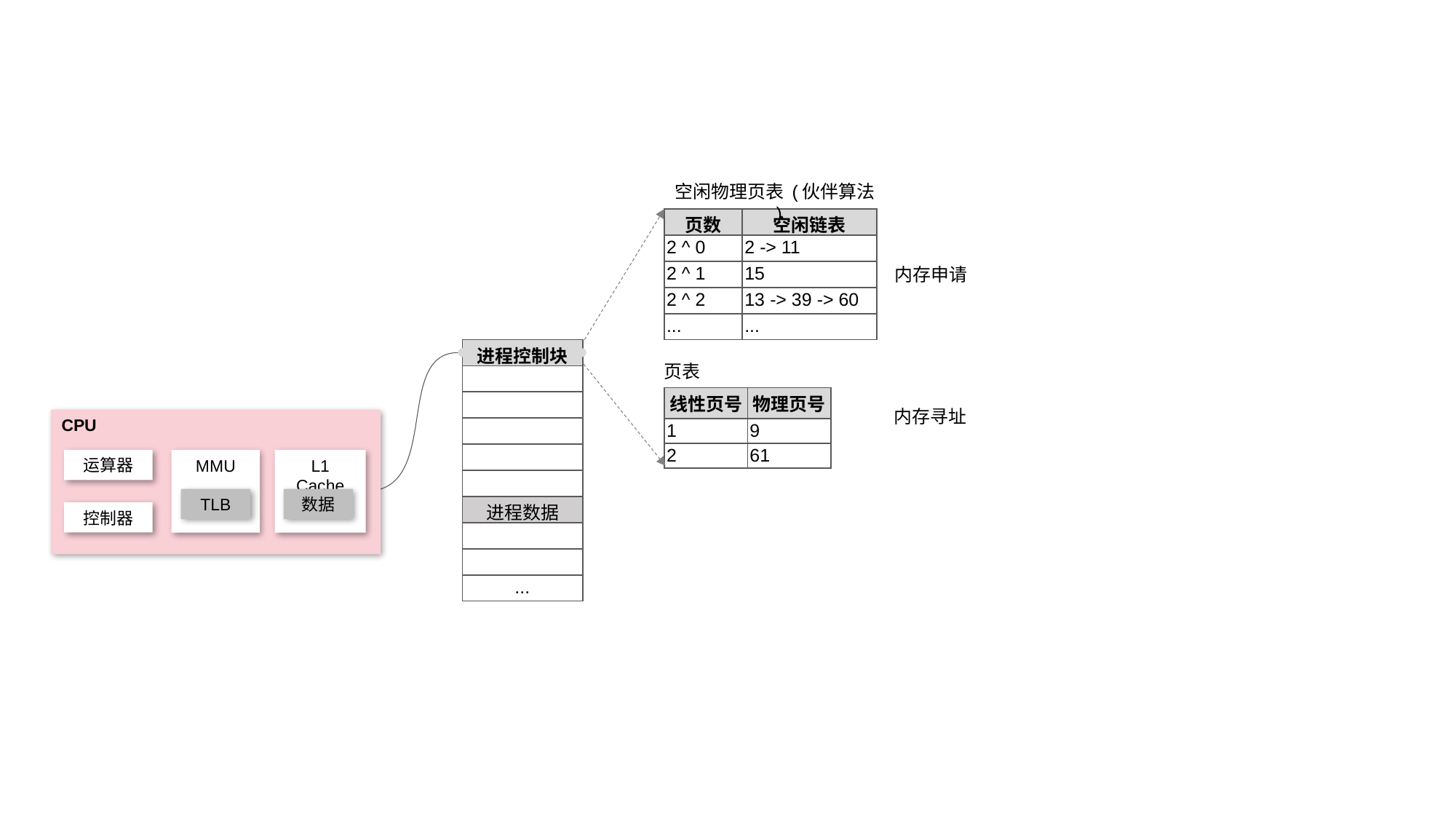

空闲物理页表 (伙伴算法 )
| 页数 | 空闲链表 |
| --- | --- |
| 2 ^ 0 | 2 -> 11 |
| 2 ^ 1 | 15 |
| 2 ^ 2 | 13 -> 39 -> 60 |
| ... | ... |
内存申请
| 进程控制块 |
| --- |
|  |
|  |
|  |
|  |
|  |
| 进程数据 |
|  |
|  |
| ... |

页表
| 线性页号 | 物理页号 |
| --- | --- |
| 1 | 9 |
| 2 | 61 |
内存寻址
CPU
运算器
MMU
L1 Cache
TLB
数据
控制器